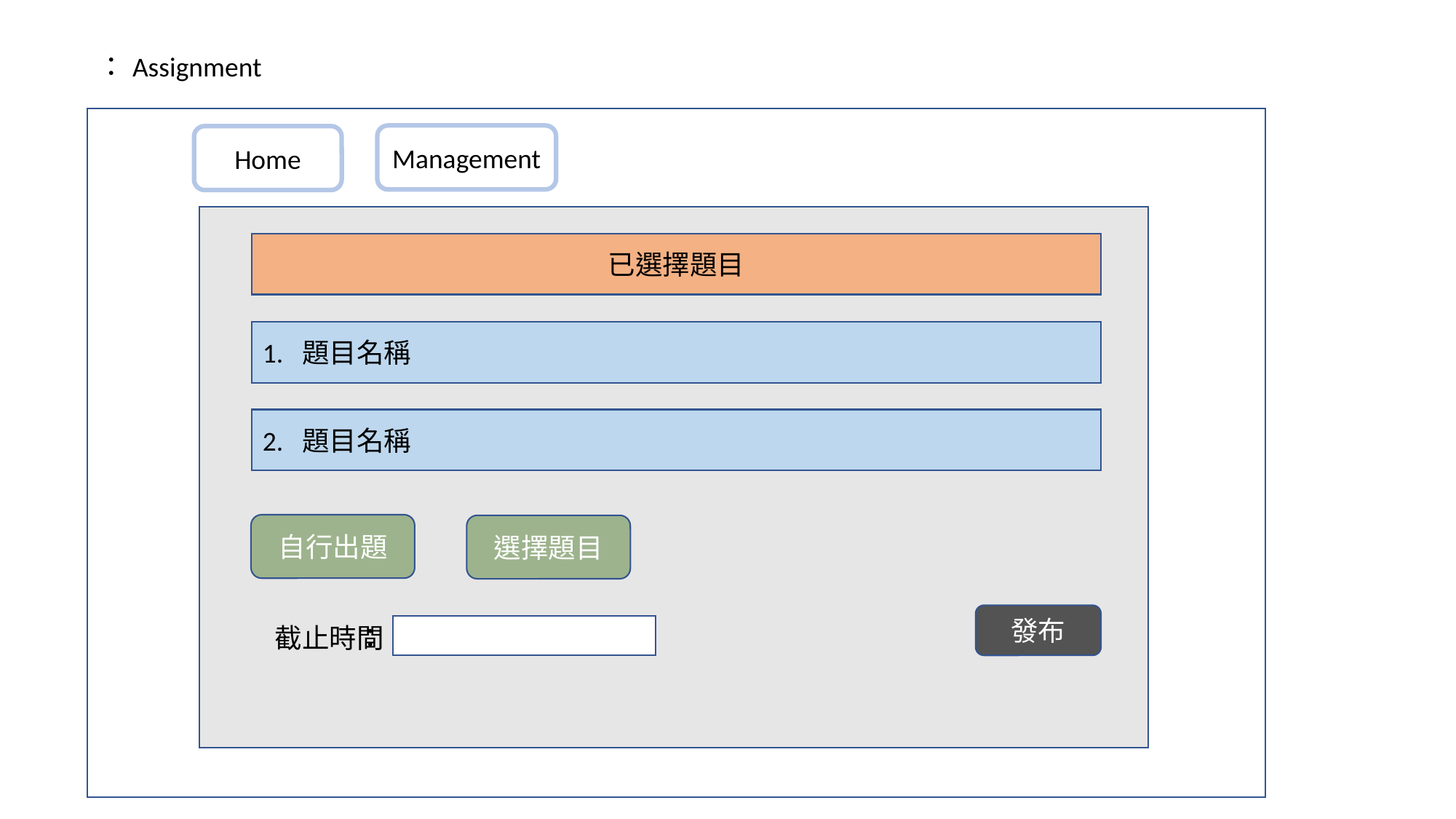

Assignment ：

Management
Home
已選擇題目
1.  題目名稱
2.  題目名稱
自行出題
選擇題目
發布
截止時間：